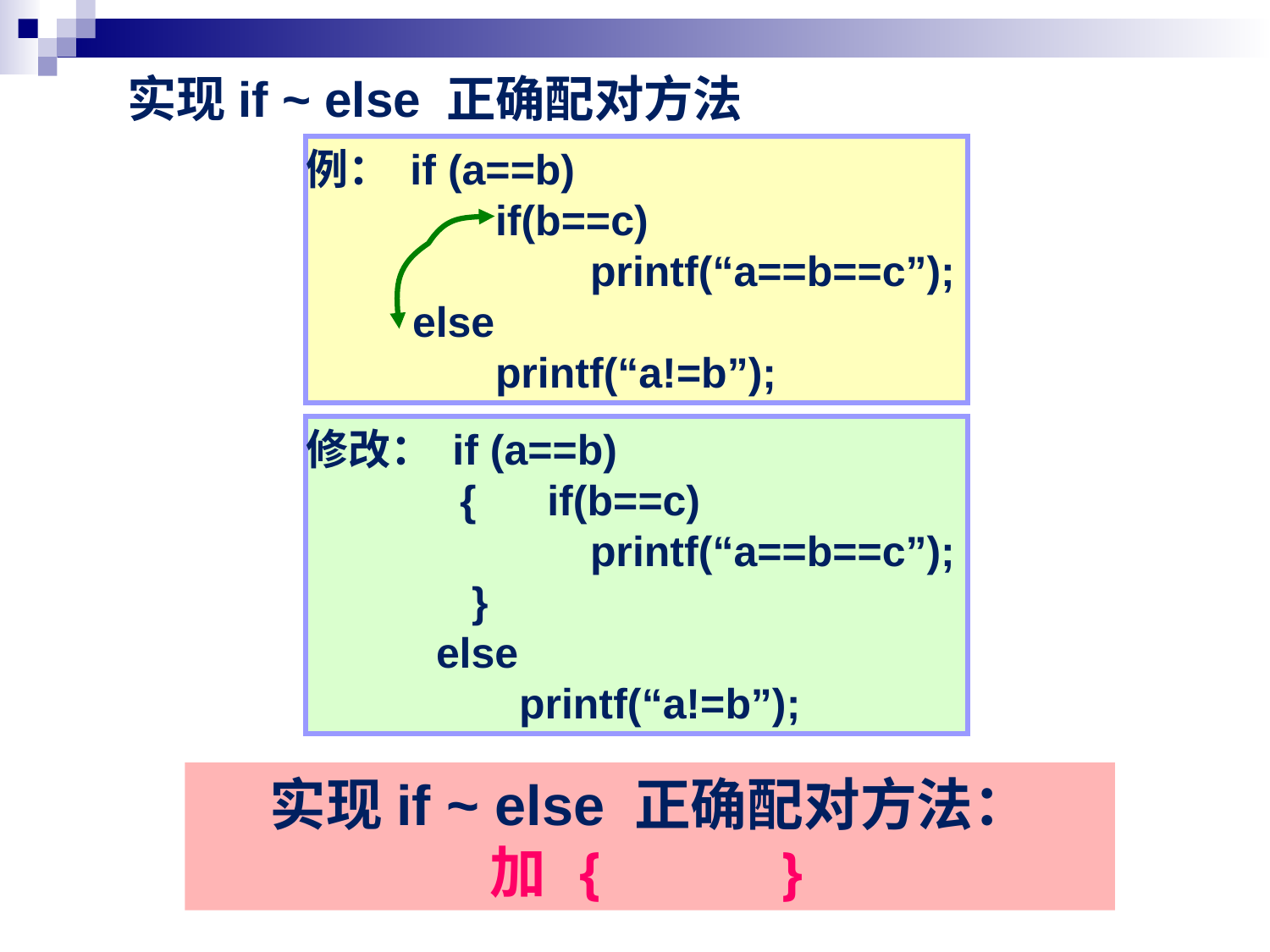

实现if ~ else 正确配对方法
例： if (a==b)
                if(b==c)
                        printf(“a==b==c”);
         else
                printf(“a!=b”);

修改： if (a==b)
             {      if(b==c)
                        printf(“a==b==c”);
              }
           else
                  printf(“a!=b”);
实现if ~ else 正确配对方法：
加 {     }
20